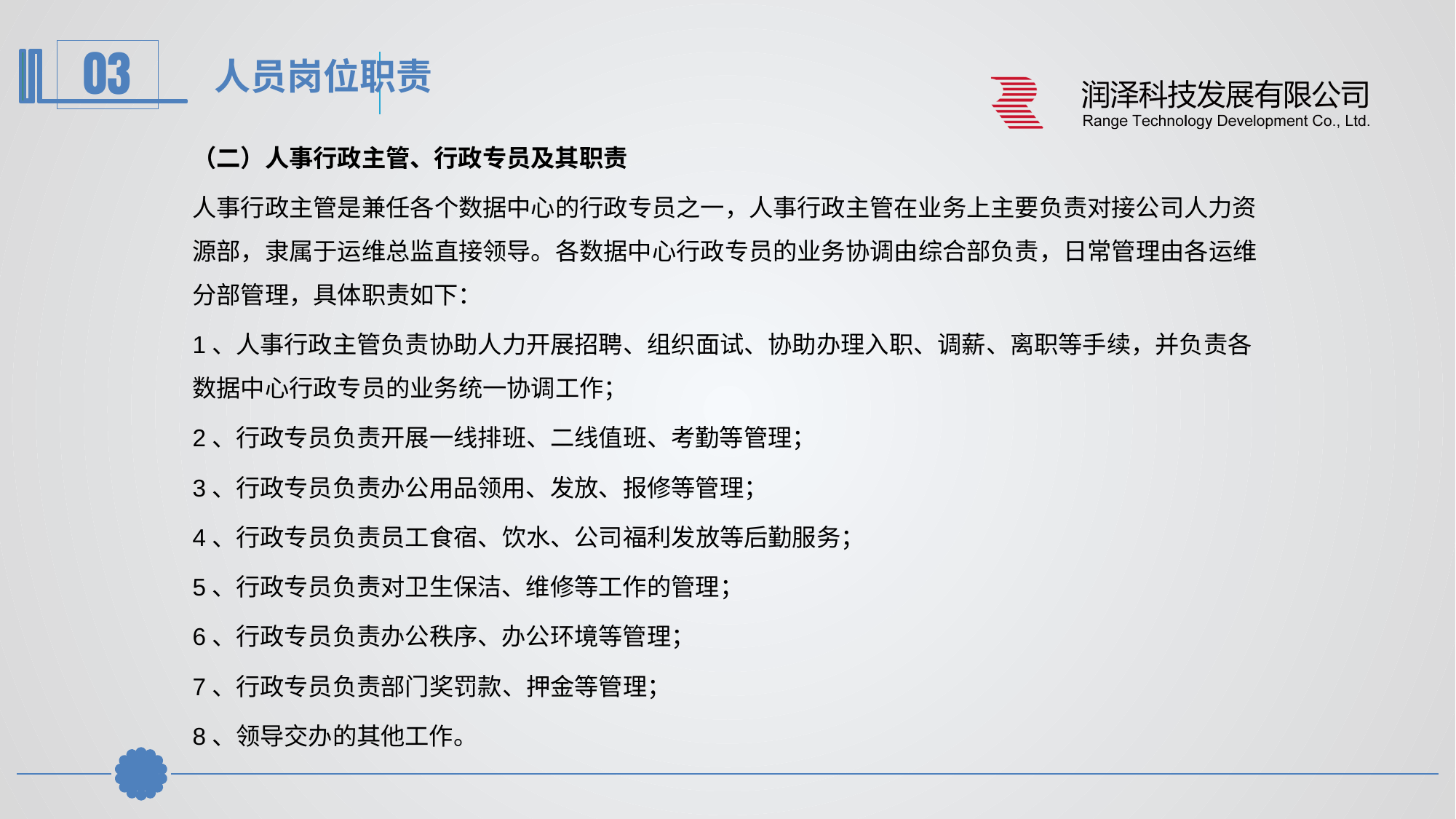

人员岗位职责
（二）人事行政主管、行政专员及其职责
人事行政主管是兼任各个数据中心的行政专员之一，人事行政主管在业务上主要负责对接公司人力资源部，隶属于运维总监直接领导。各数据中心行政专员的业务协调由综合部负责，日常管理由各运维分部管理，具体职责如下：
1、人事行政主管负责协助人力开展招聘、组织面试、协助办理入职、调薪、离职等手续，并负责各数据中心行政专员的业务统一协调工作；
2、行政专员负责开展一线排班、二线值班、考勤等管理；
3、行政专员负责办公用品领用、发放、报修等管理；
4、行政专员负责员工食宿、饮水、公司福利发放等后勤服务；
5、行政专员负责对卫生保洁、维修等工作的管理；
6、行政专员负责办公秩序、办公环境等管理；
7、行政专员负责部门奖罚款、押金等管理；
8、领导交办的其他工作。
15